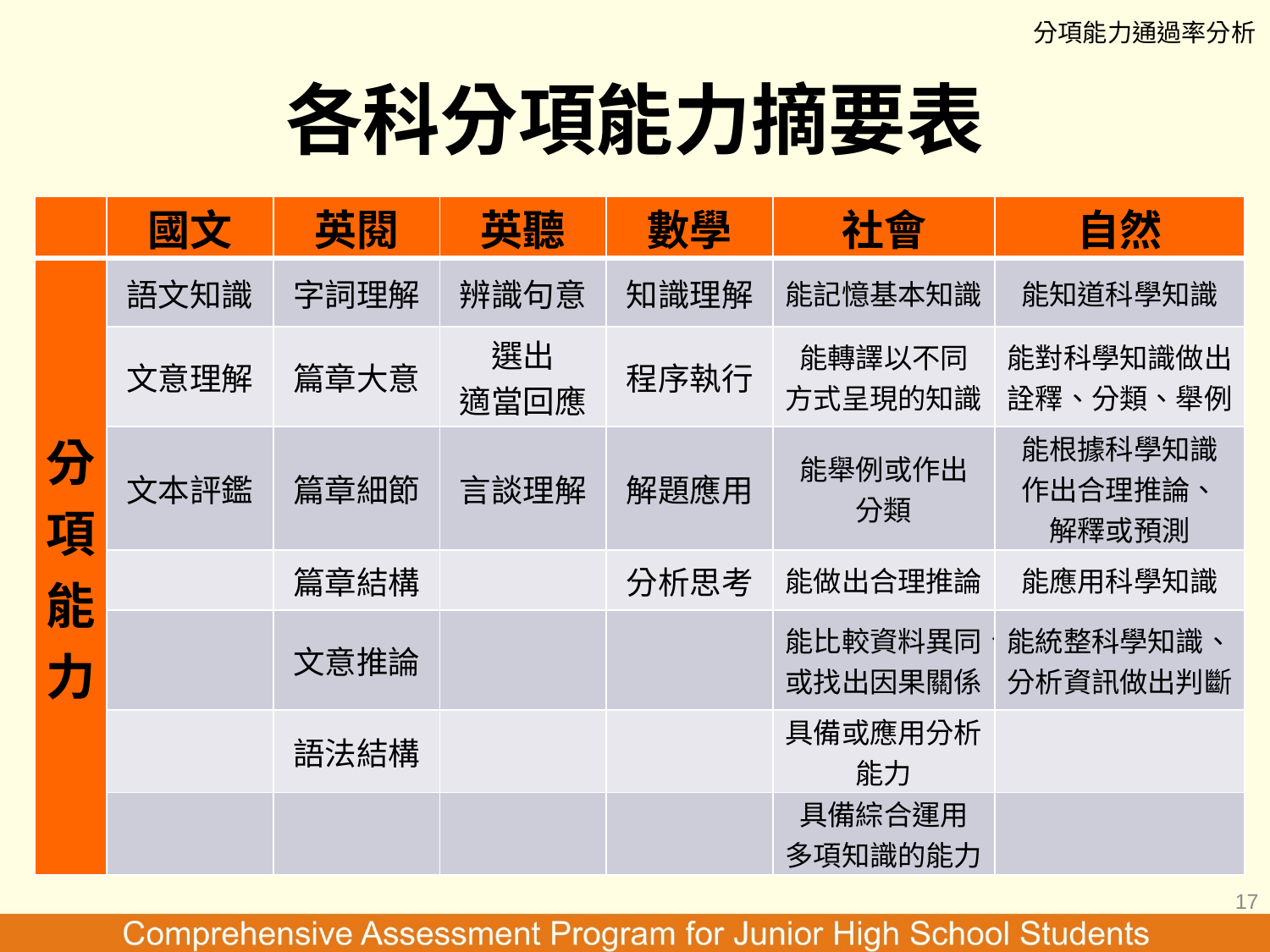

分項能力通過率分析
# 各科分項能力摘要表
|  | 國文 | 英閱 | 英聽 | 數學 | 社會 | 自然 |
| --- | --- | --- | --- | --- | --- | --- |
| 分項能力 | 語文知識 | 字詞理解 | 辨識句意 | 知識理解 | 能記憶基本知識 | 能知道科學知識 |
|  | 文意理解 | 篇章大意 | 選出 適當回應 | 程序執行 | 能轉譯以不同 方式呈現的知識 | 能對科學知識做出詮釋、分類、舉例 |
|  | 文本評鑑 | 篇章細節 | 言談理解 | 解題應用 | 能舉例或作出 分類 | 能根據科學知識 作出合理推論、 解釋或預測 |
|  |  | 篇章結構 |  | 分析思考 | 能做出合理推論 | 能應用科學知識 |
|  |  | 文意推論 |  |  | 能比較資料異同、或找出因果關係 | 能統整科學知識、分析資訊做出判斷 |
|  |  | 語法結構 |  |  | 具備或應用分析能力 |  |
|  |  |  |  |  | 具備綜合運用 多項知識的能力 |  |
17